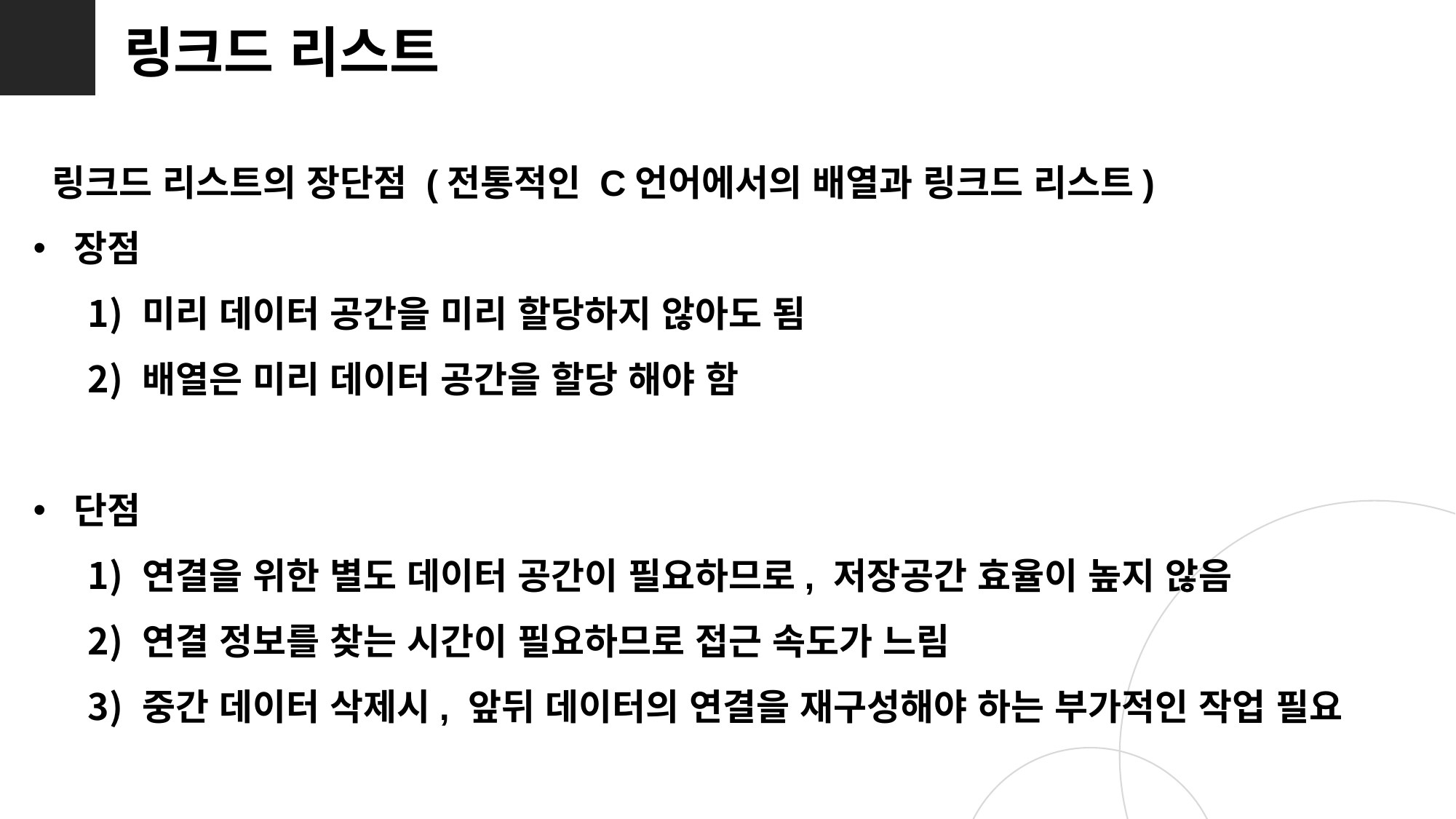

링크드 리스트
 링크드 리스트의 장단점 (전통적인 C언어에서의 배열과 링크드 리스트)
장점
미리 데이터 공간을 미리 할당하지 않아도 됨
배열은 미리 데이터 공간을 할당 해야 함

단점
연결을 위한 별도 데이터 공간이 필요하므로, 저장공간 효율이 높지 않음
연결 정보를 찾는 시간이 필요하므로 접근 속도가 느림
중간 데이터 삭제시, 앞뒤 데이터의 연결을 재구성해야 하는 부가적인 작업 필요